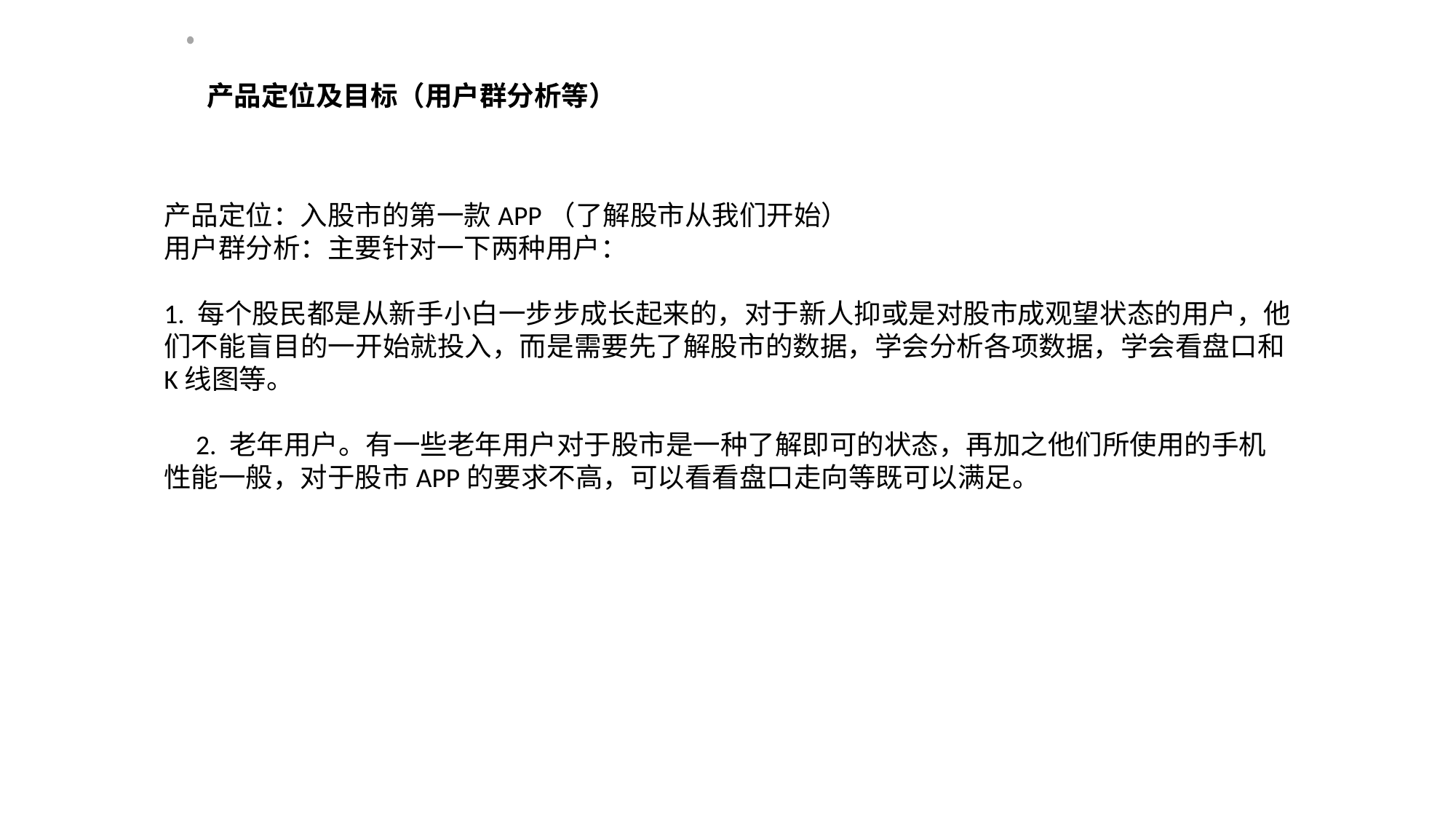

产品定位及目标（用户群分析等）
产品定位：入股市的第一款APP（了解股市从我们开始）
用户群分析：主要针对一下两种用户：

1. 每个股民都是从新手小白一步步成长起来的，对于新人抑或是对股市成观望状态的用户，他们不能盲目的一开始就投入，而是需要先了解股市的数据，学会分析各项数据，学会看盘口和K线图等。

2. 老年用户。有一些老年用户对于股市是一种了解即可的状态，再加之他们所使用的手机性能一般，对于股市APP的要求不高，可以看看盘口走向等既可以满足。